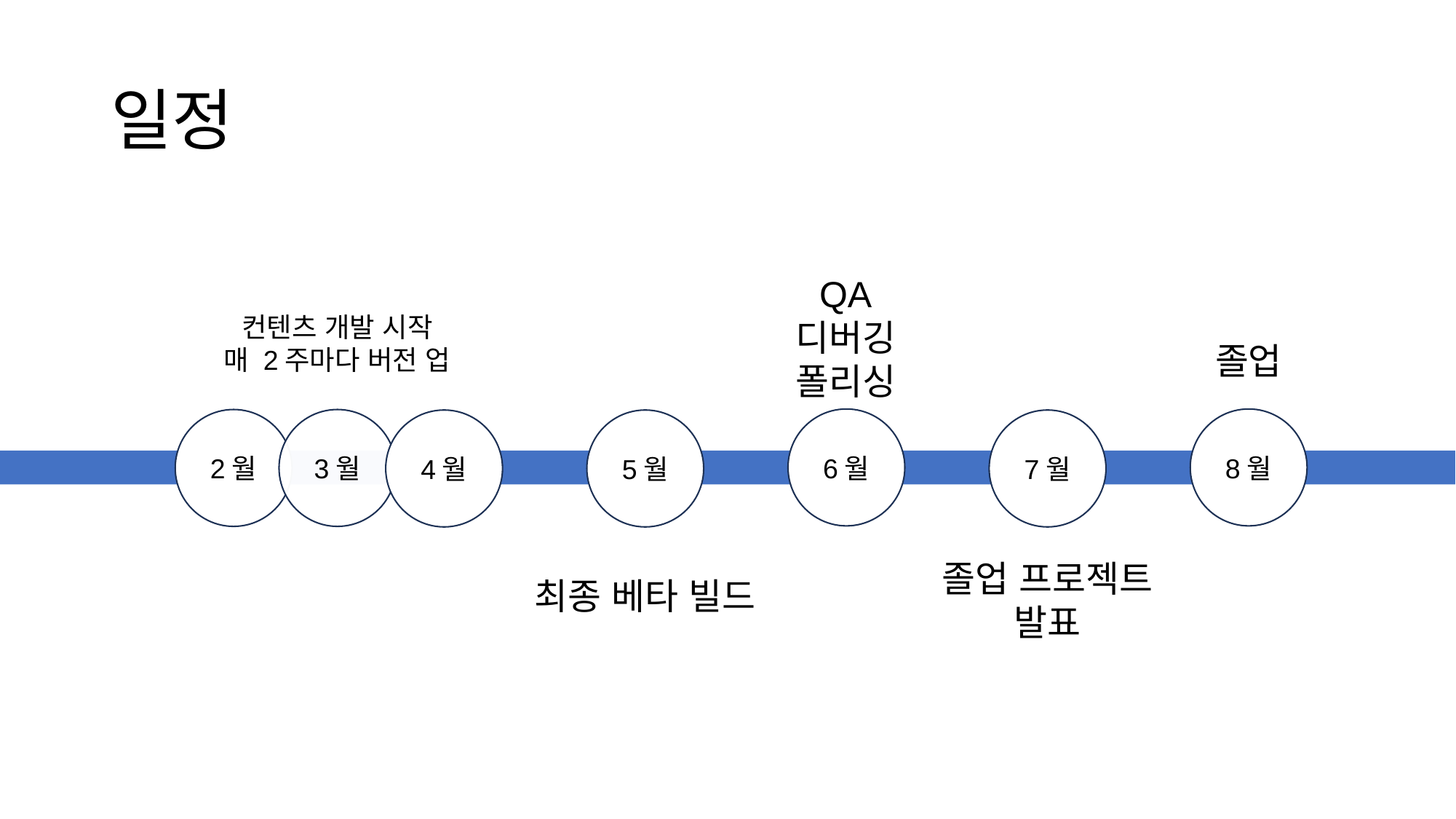

# 일정
QA
디버깅
폴리싱
컨텐츠 개발 시작
매 2주마다 버전 업
졸업
6월
8월
2월
3월
4월
5월
7월

졸업 프로젝트
발표
최종 베타 빌드